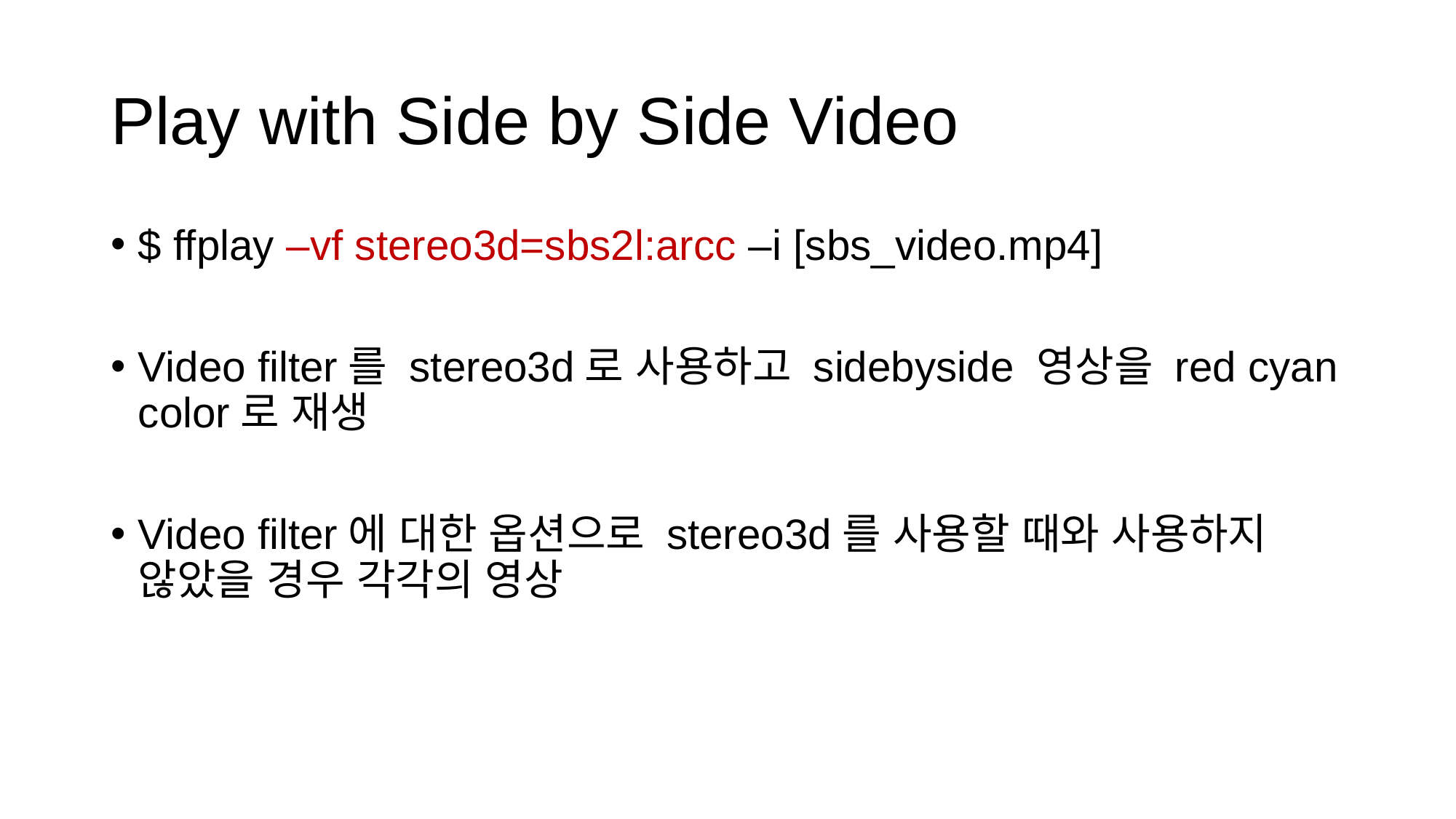

# Play with Side by Side Video
$ ffplay –vf stereo3d=sbs2l:arcc –i [sbs_video.mp4]

Video filter를 stereo3d로 사용하고 sidebyside 영상을 red cyan color로 재생

Video filter에 대한 옵션으로 stereo3d를 사용할 때와 사용하지 않았을 경우 각각의 영상